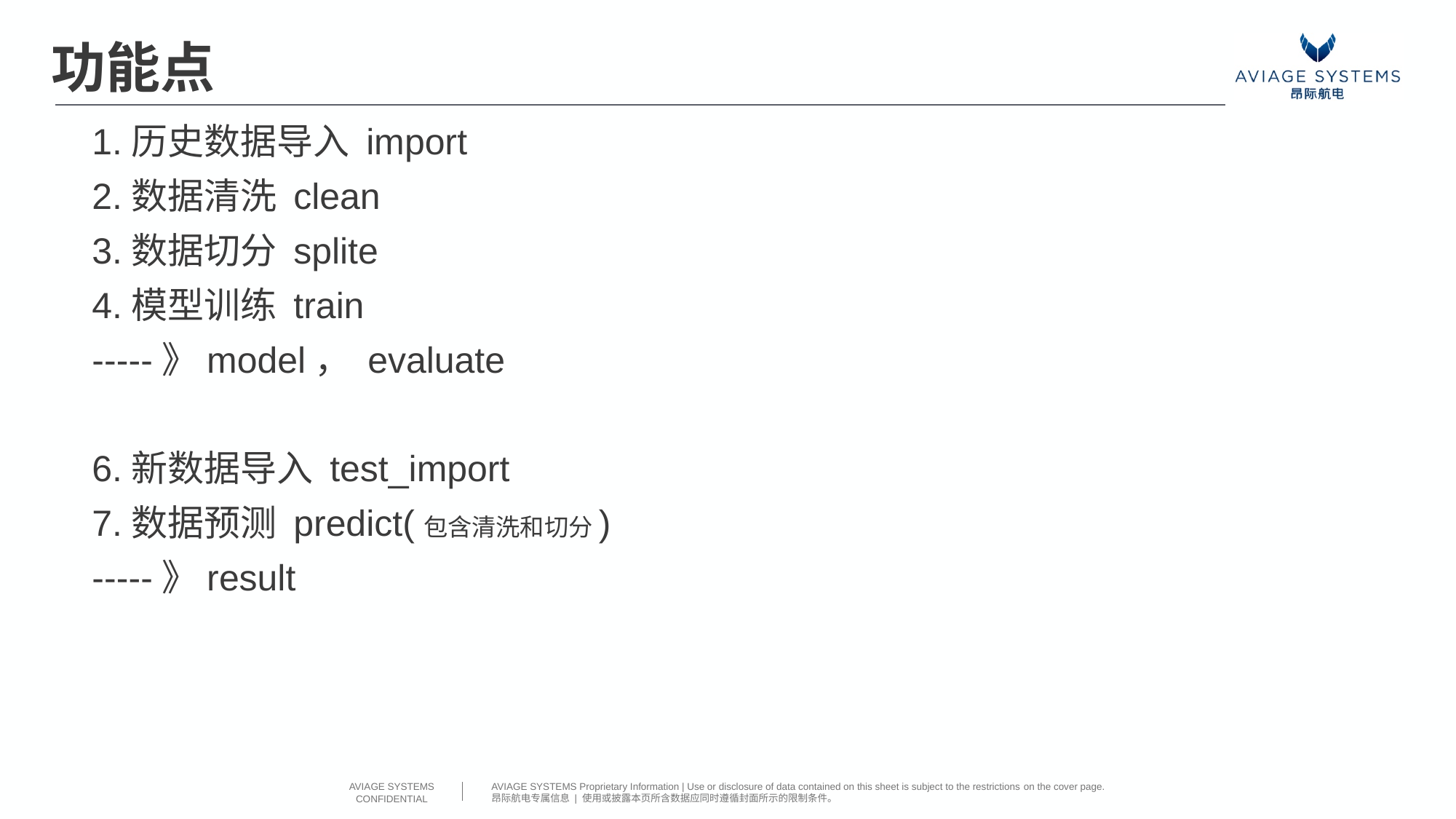

# 功能点
    1.历史数据导入 import
    2.数据清洗 clean
    3.数据切分 splite
    4.模型训练 train
    -----》model， evaluate

    6.新数据导入 test_import
    7.数据预测 predict(包含清洗和切分)
    -----》result